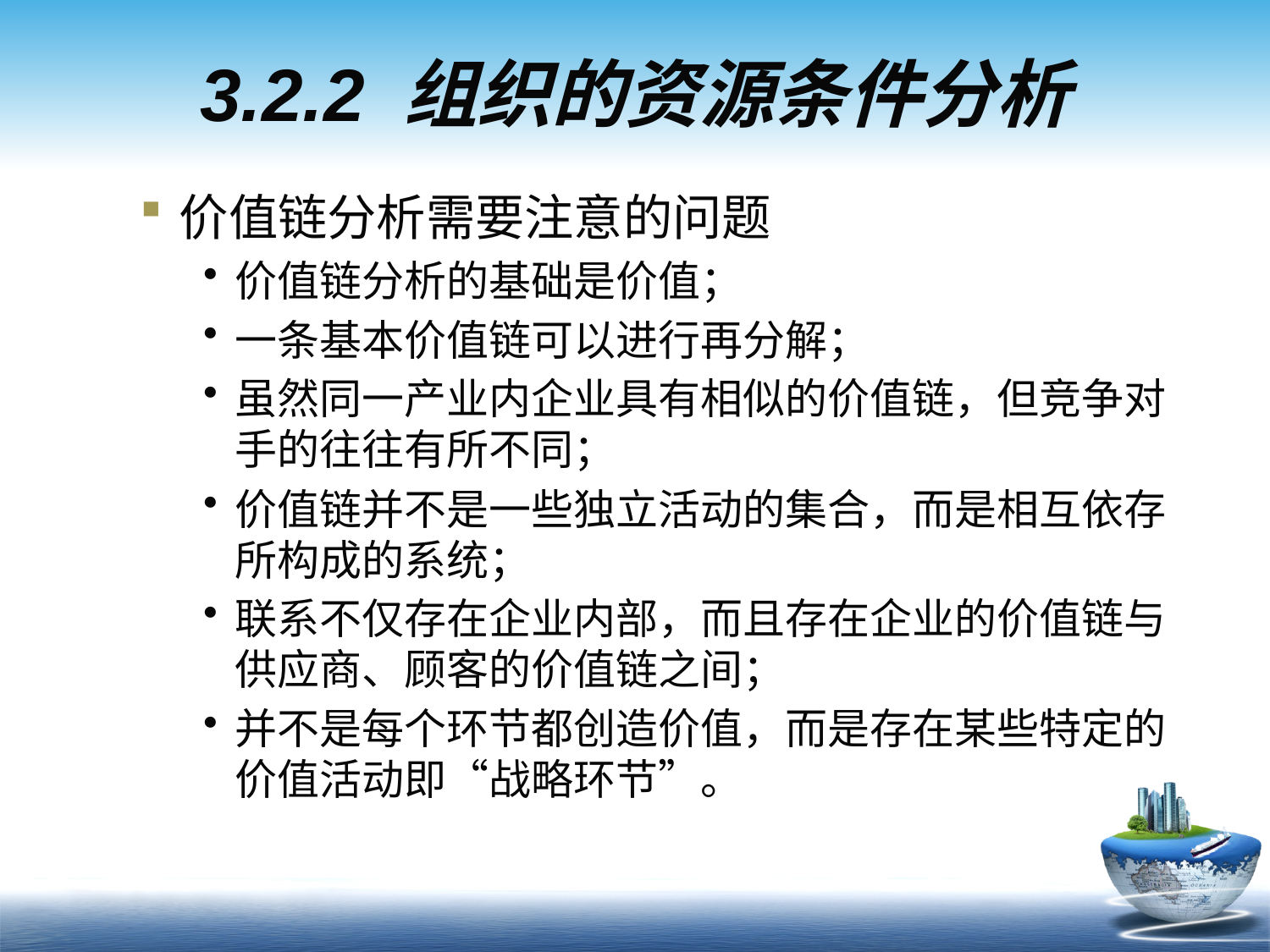

# 3.2.2 组织的资源条件分析
价值链分析需要注意的问题
价值链分析的基础是价值；
一条基本价值链可以进行再分解；
虽然同一产业内企业具有相似的价值链，但竞争对手的往往有所不同；
价值链并不是一些独立活动的集合，而是相互依存所构成的系统；
联系不仅存在企业内部，而且存在企业的价值链与供应商、顾客的价值链之间；
并不是每个环节都创造价值，而是存在某些特定的价值活动即“战略环节”。